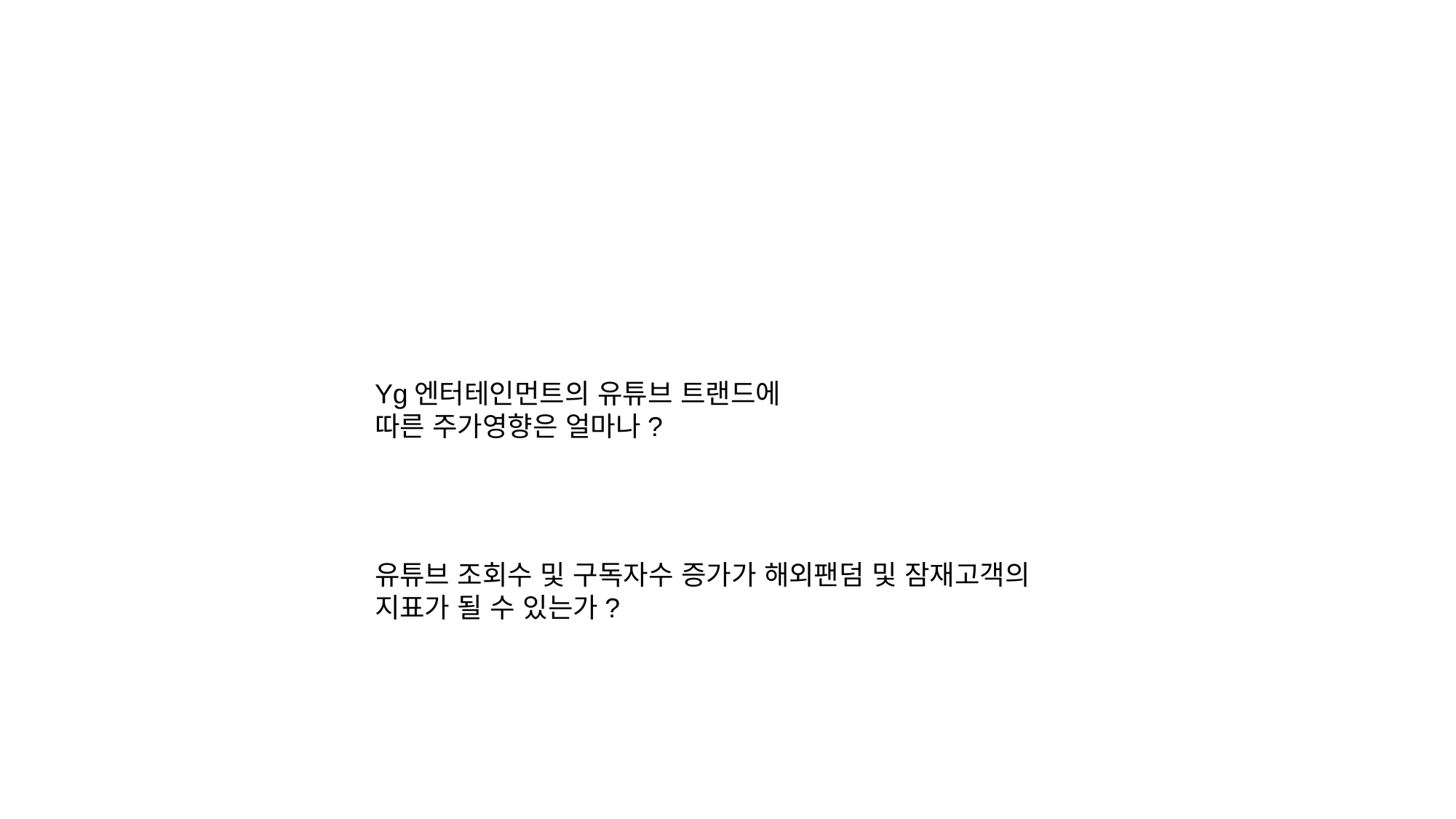

Yg엔터테인먼트의 유튜브 트랜드에
따른 주가영향은 얼마나?
유튜브 조회수 및 구독자수 증가가 해외팬덤 및 잠재고객의 지표가 될 수 있는가?